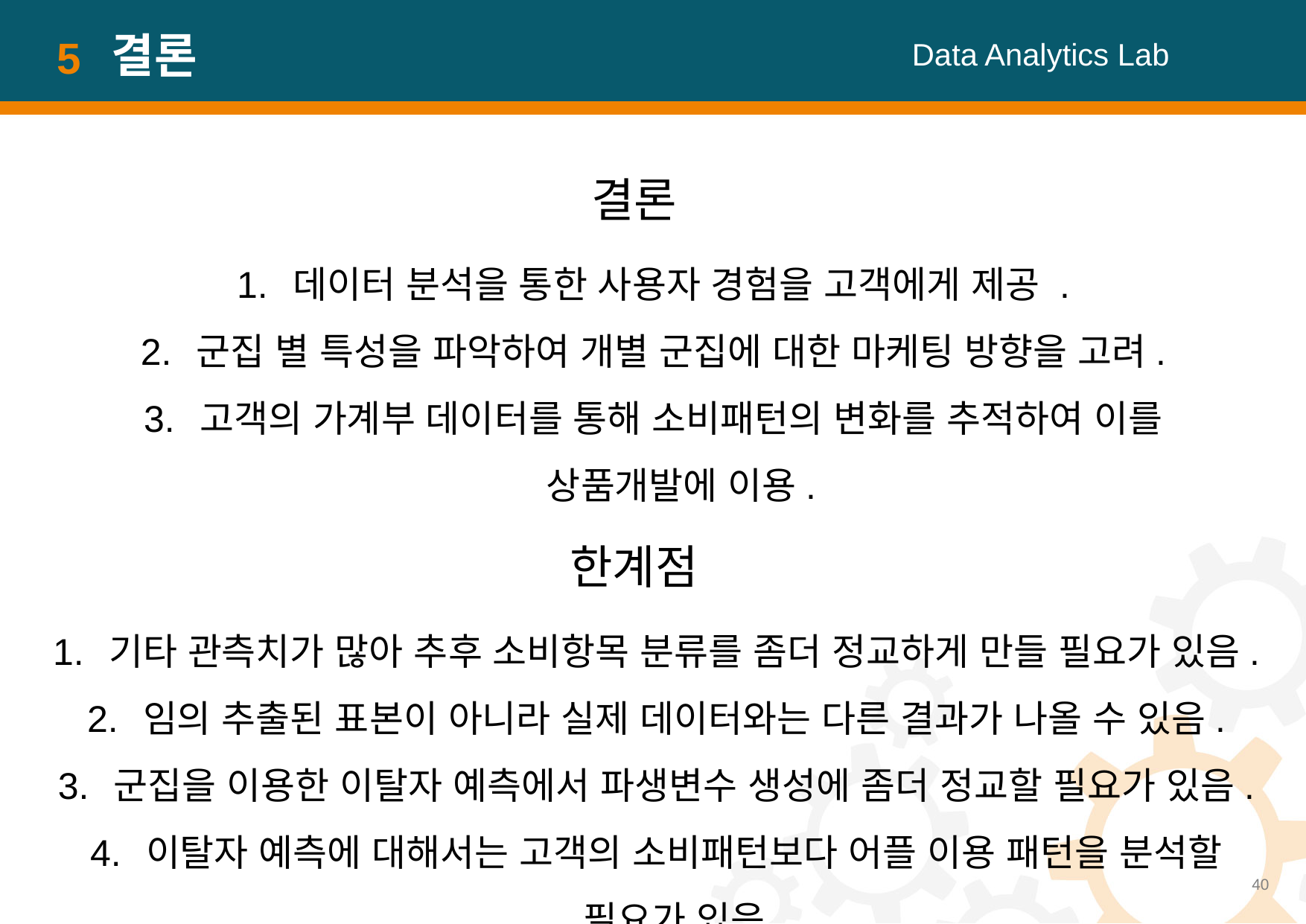

Data Analytics Lab
  5
결론
결론
데이터 분석을 통한 사용자 경험을 고객에게 제공 .
군집 별 특성을 파악하여 개별 군집에 대한 마케팅 방향을 고려.
고객의 가계부 데이터를 통해 소비패턴의 변화를 추적하여 이를 상품개발에 이용.
한계점
기타 관측치가 많아 추후 소비항목 분류를 좀더 정교하게 만들 필요가 있음.
임의 추출된 표본이 아니라 실제 데이터와는 다른 결과가 나올 수 있음.
군집을 이용한 이탈자 예측에서 파생변수 생성에 좀더 정교할 필요가 있음.
이탈자 예측에 대해서는 고객의 소비패턴보다 어플 이용 패턴을 분석할 필요가 있음.
40